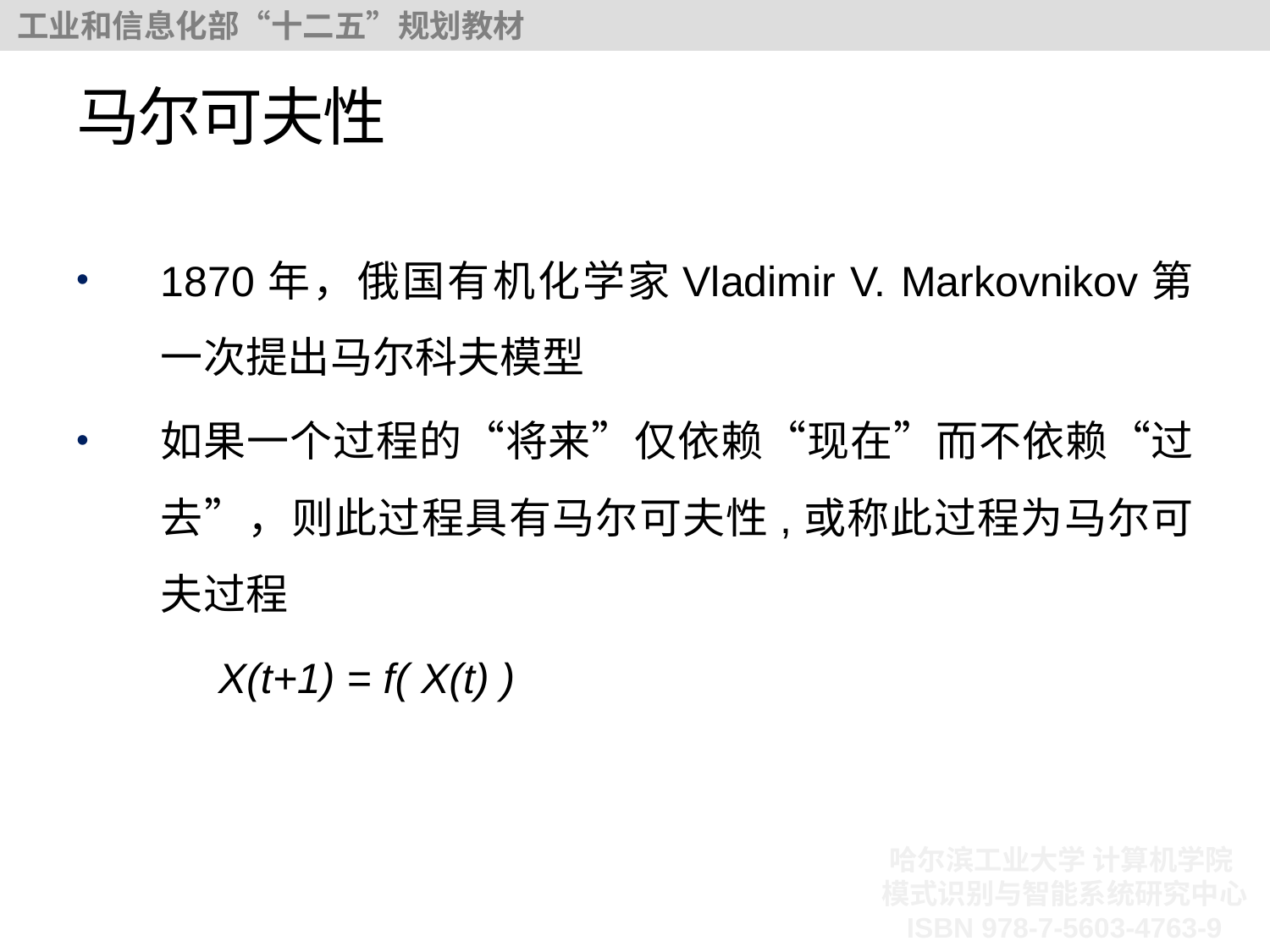

# 马尔可夫性
1870年，俄国有机化学家Vladimir V. Markovnikov第一次提出马尔科夫模型
如果一个过程的“将来”仅依赖“现在”而不依赖“过去”，则此过程具有马尔可夫性,或称此过程为马尔可夫过程
            X(t+1) = f( X(t) )